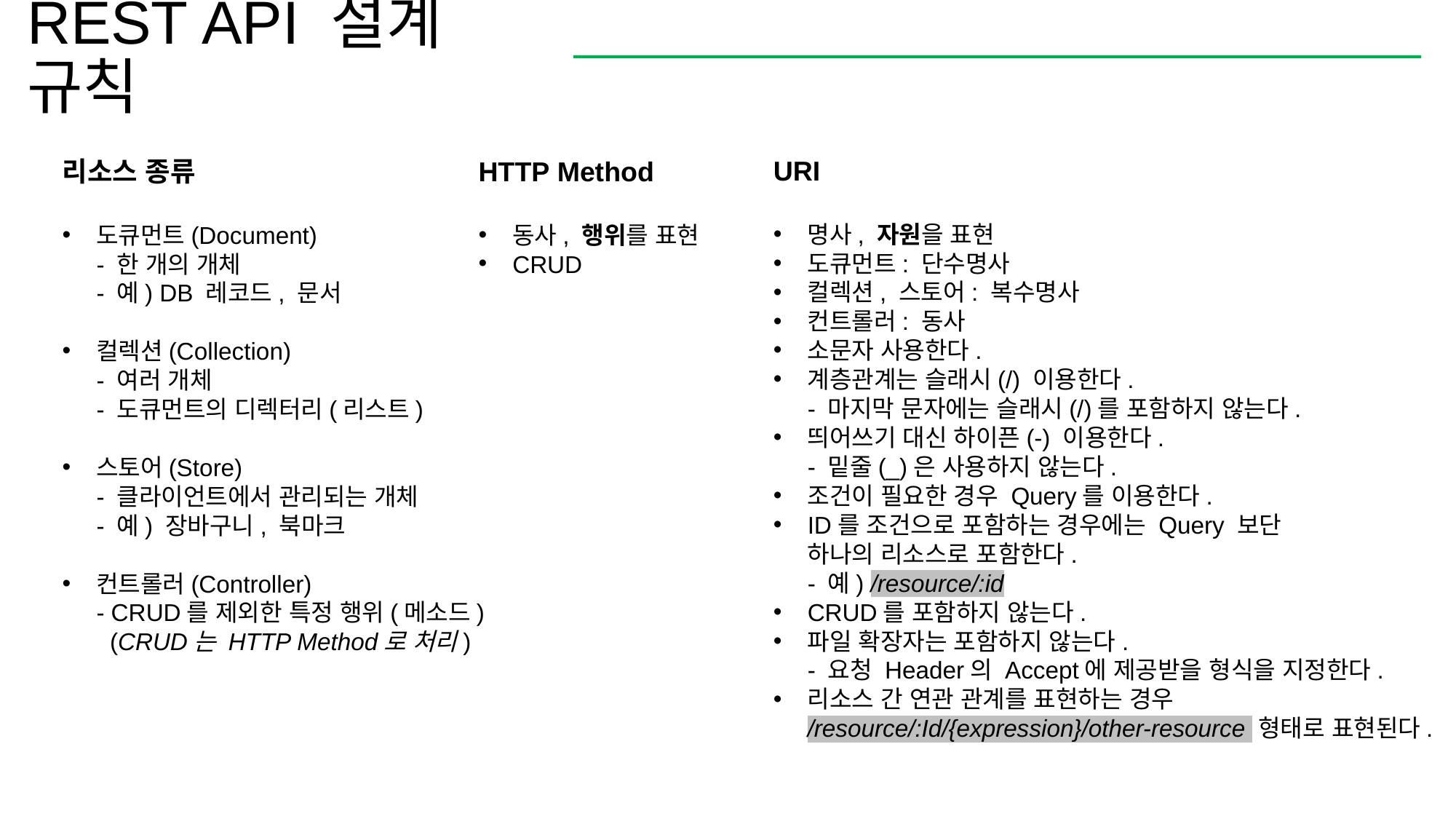

REST API 설계 규칙
URI

명사, 자원을 표현
도큐먼트: 단수명사
컬렉션, 스토어: 복수명사
컨트롤러: 동사
소문자 사용한다.
계층관계는 슬래시(/) 이용한다.
- 마지막 문자에는 슬래시(/)를 포함하지 않는다.
띄어쓰기 대신 하이픈(-) 이용한다.
- 밑줄(_)은 사용하지 않는다.
조건이 필요한 경우 Query를 이용한다.
ID를 조건으로 포함하는 경우에는 Query 보단
하나의 리소스로 포함한다.
- 예) /resource/:id
CRUD를 포함하지 않는다.
파일 확장자는 포함하지 않는다.
- 요청 Header의 Accept에 제공받을 형식을 지정한다.
리소스 간 연관 관계를 표현하는 경우
/resource/:Id/{expression}/other-resource 형태로 표현된다.
리소스 종류

도큐먼트(Document)
- 한 개의 개체
- 예) DB 레코드, 문서

컬렉션(Collection)
- 여러 개체
- 도큐먼트의 디렉터리(리스트)

스토어(Store)
- 클라이언트에서 관리되는 개체
- 예) 장바구니, 북마크

컨트롤러(Controller)
- CRUD를 제외한 특정 행위(메소드)
  (CRUD는 HTTP Method로 처리)

HTTP Method

동사, 행위를 표현
CRUD